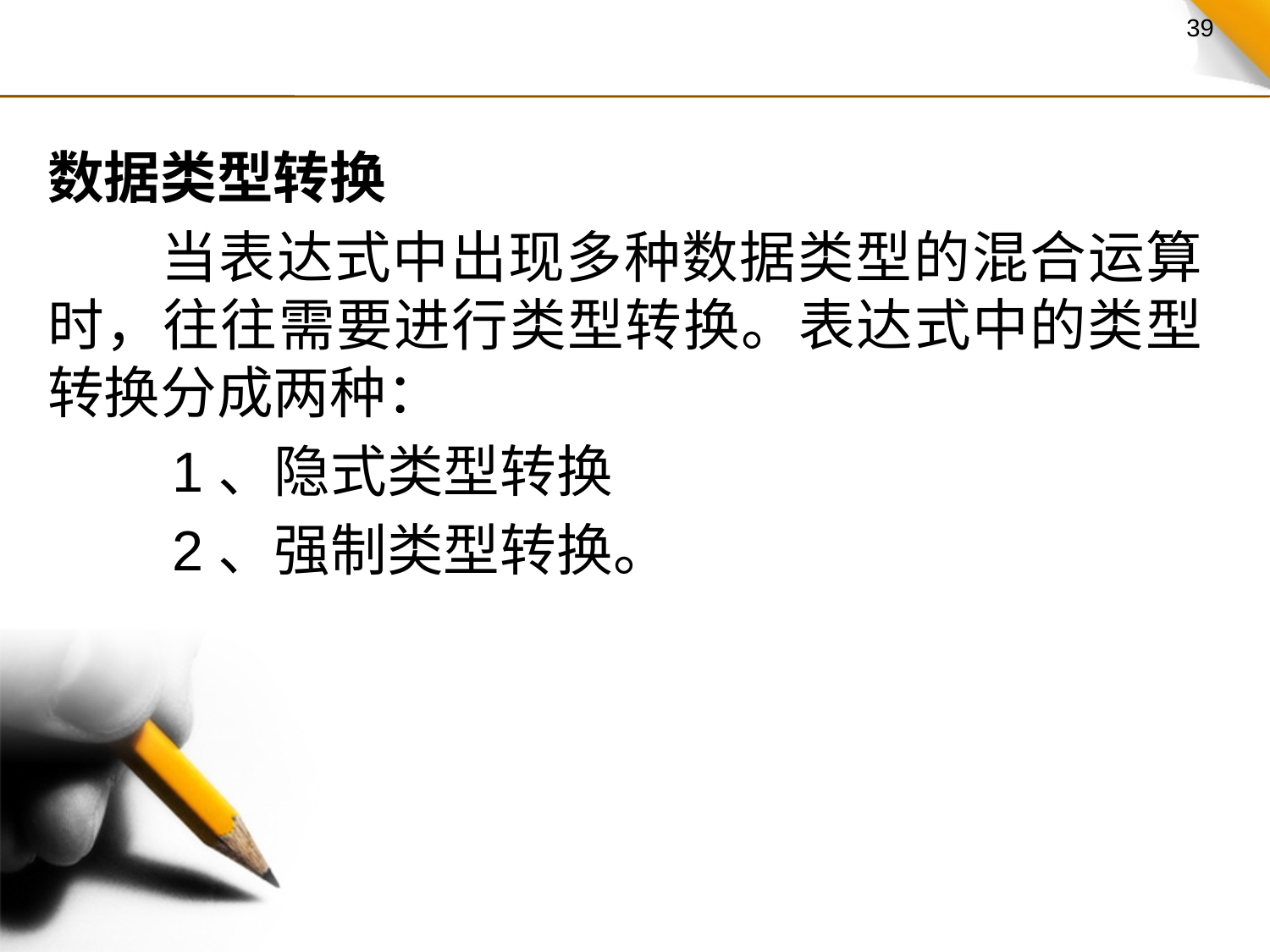

数据类型转换
       当表达式中出现多种数据类型的混合运算时，往往需要进行类型转换。表达式中的类型转换分成两种：
        1、隐式类型转换
        2、强制类型转换。